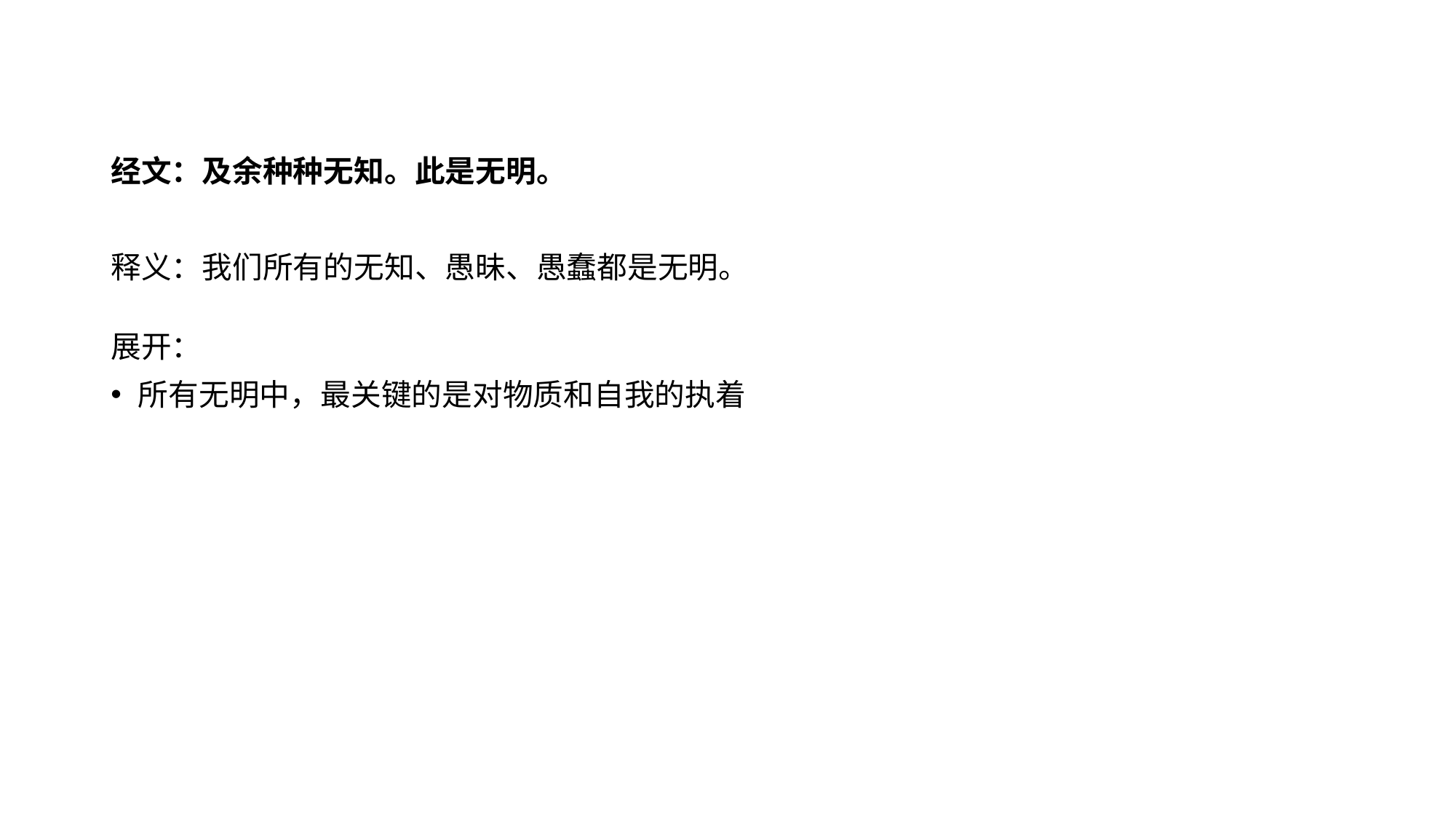

经文：及余种种无知。此是无明。

释义：我们所有的无知、愚昧、愚蠢都是无明。

展开：
所有无明中，最关键的是对物质和自我的执着